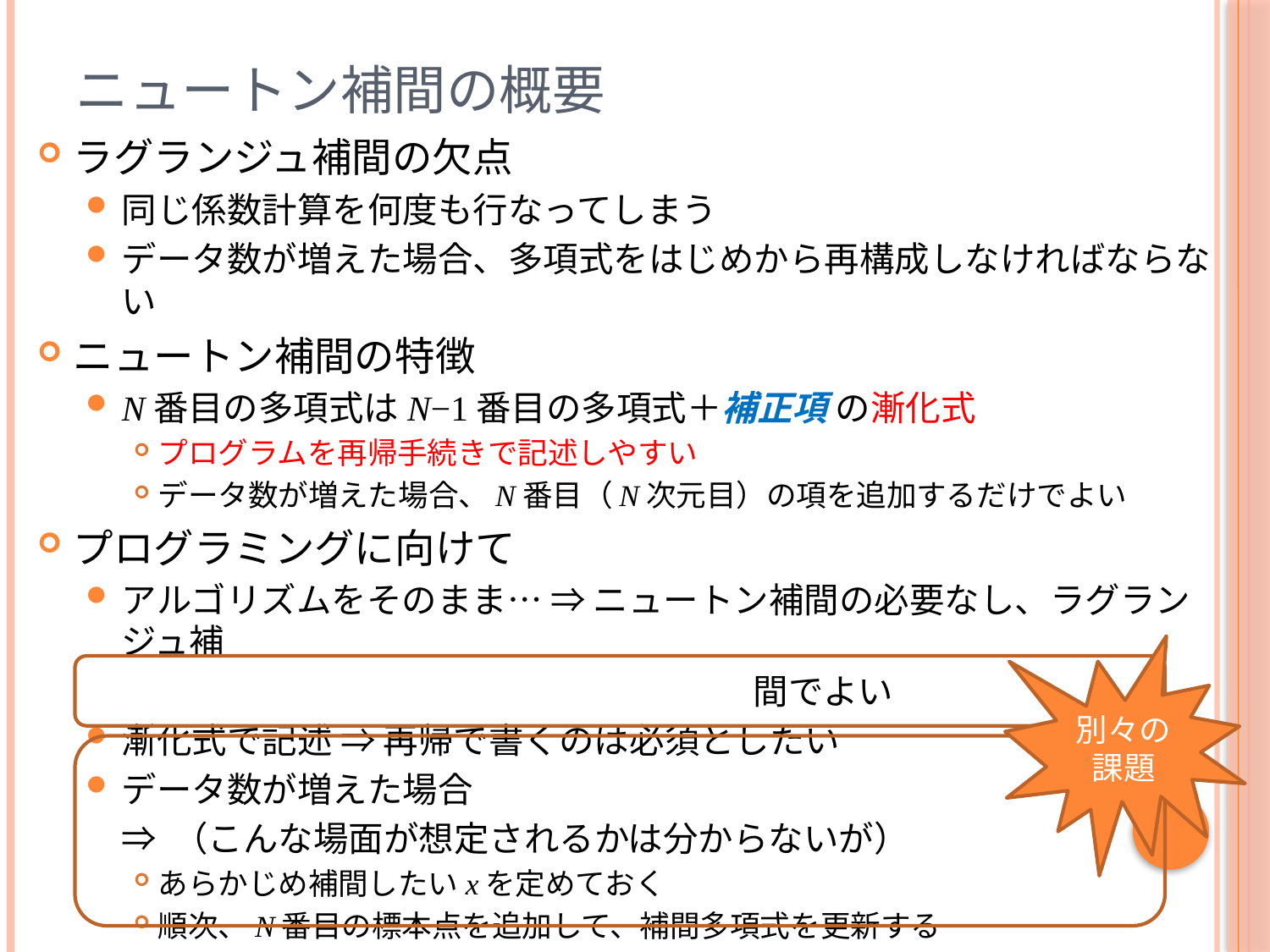

# ニュートン補間の概要
ラグランジュ補間の欠点
同じ係数計算を何度も行なってしまう
データ数が増えた場合、多項式をはじめから再構成しなければならない
ニュートン補間の特徴
N番目の多項式はN−1番目の多項式＋補正項 の漸化式
プログラムを再帰手続きで記述しやすい
データ数が増えた場合、N番目（N次元目）の項を追加するだけでよい
プログラミングに向けて
アルゴリズムをそのまま… ⇒ ニュートン補間の必要なし、ラグランジュ補
　　　　　　　　　　　　　　　　　　　間でよい
漸化式で記述 ⇒ 再帰で書くのは必須としたい
データ数が増えた場合
	⇒ （こんな場面が想定されるかは分からないが）
あらかじめ補間したいxを定めておく
順次、N番目の標本点を追加して、補間多項式を更新する

別々の課題